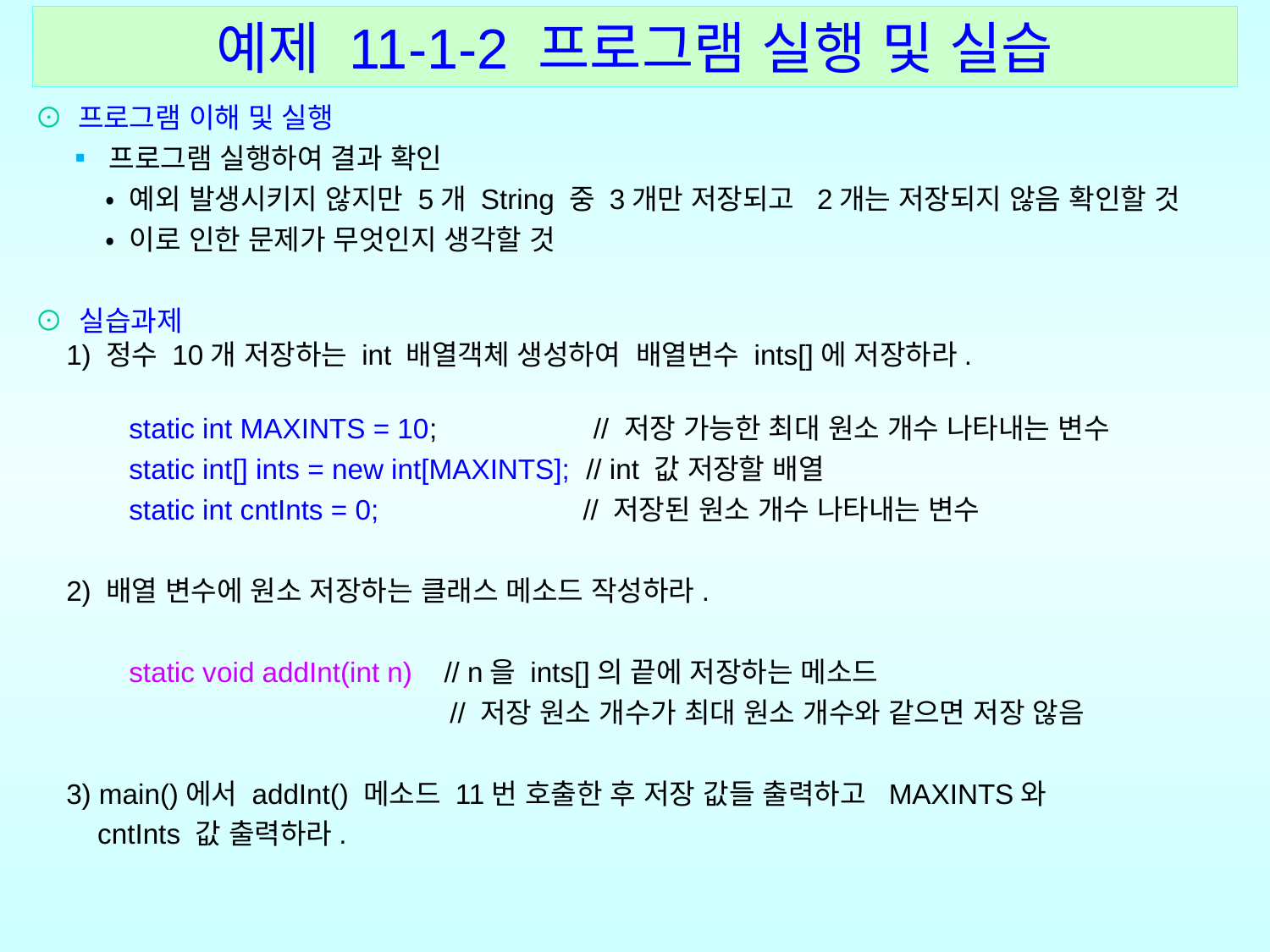

예제 11-1-2 프로그램 실행 및 실습
⊙ 프로그램 이해 및 실행
    ▪ 프로그램 실행하여 결과 확인
         • 예외 발생시키지 않지만 5개 String 중 3개만 저장되고  2개는 저장되지 않음 확인할 것
         • 이로 인한 문제가 무엇인지 생각할 것

⊙ 실습과제
    1) 정수 10개 저장하는 int 배열객체 생성하여  배열변수 ints[]에 저장하라.

            static int MAXINTS = 10;                    // 저장 가능한 최대 원소 개수 나타내는 변수
            static int[] ints = new int[MAXINTS];  // int 값 저장할 배열
            static int cntInts = 0;                          // 저장된 원소 개수 나타내는 변수

    2) 배열 변수에 원소 저장하는 클래스 메소드 작성하라.

            static void addInt(int n)    // n을 ints[]의 끝에 저장하는 메소드
                                                     // 저장 원소 개수가 최대 원소 개수와 같으면 저장 않음

    3) main()에서 addInt() 메소드 11번 호출한 후 저장 값들 출력하고  MAXINTS와
        cntInts 값 출력하라.